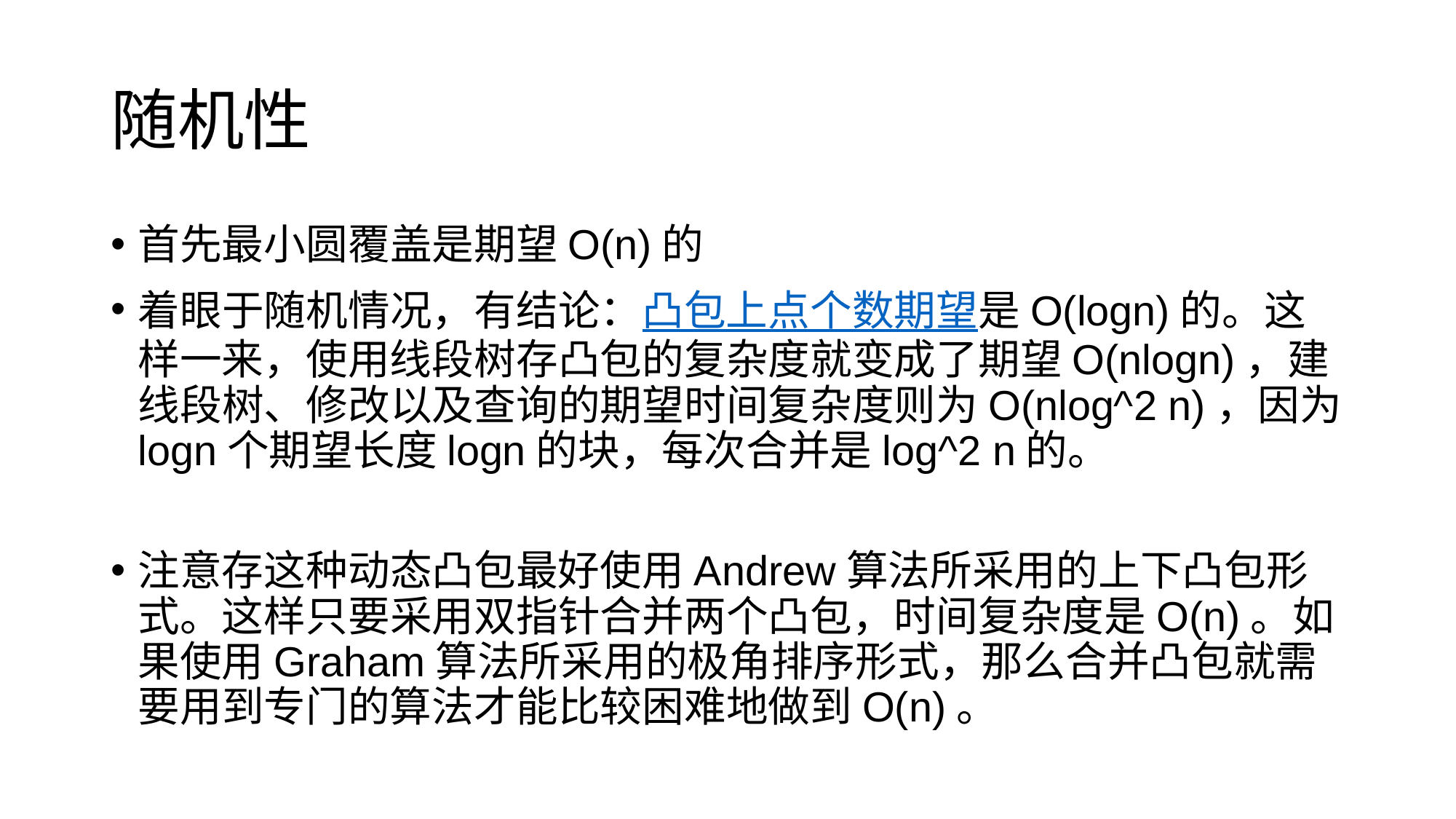

# 随机性
首先最小圆覆盖是期望O(n)的
着眼于随机情况，有结论：凸包上点个数期望是O(logn)的。这样一来，使用线段树存凸包的复杂度就变成了期望O(nlogn)，建线段树、修改以及查询的期望时间复杂度则为O(nlog^2 n)，因为logn个期望长度logn的块，每次合并是log^2 n的。

注意存这种动态凸包最好使用Andrew算法所采用的上下凸包形式。这样只要采用双指针合并两个凸包，时间复杂度是O(n)。如果使用Graham算法所采用的极角排序形式，那么合并凸包就需要用到专门的算法才能比较困难地做到O(n)。